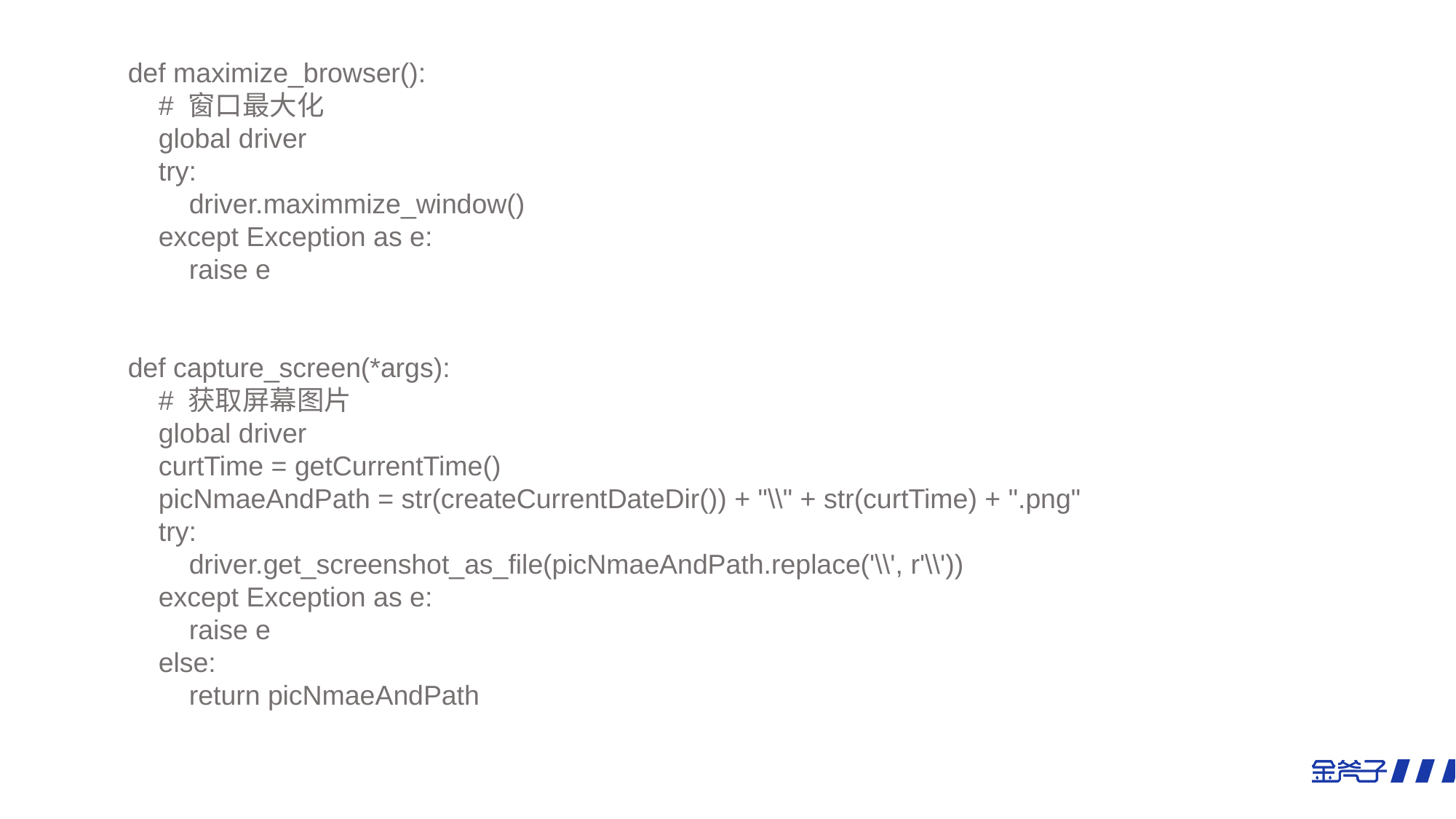

def maximize_browser():
    # 窗口最大化
    global driver
    try:
        driver.maximmize_window()
    except Exception as e:
        raise e

def capture_screen(*args):
    # 获取屏幕图片
    global driver
    curtTime = getCurrentTime()
    picNmaeAndPath = str(createCurrentDateDir()) + "\\" + str(curtTime) + ".png"
    try:
        driver.get_screenshot_as_file(picNmaeAndPath.replace('\\', r'\\'))
    except Exception as e:
        raise e
    else:
        return picNmaeAndPath